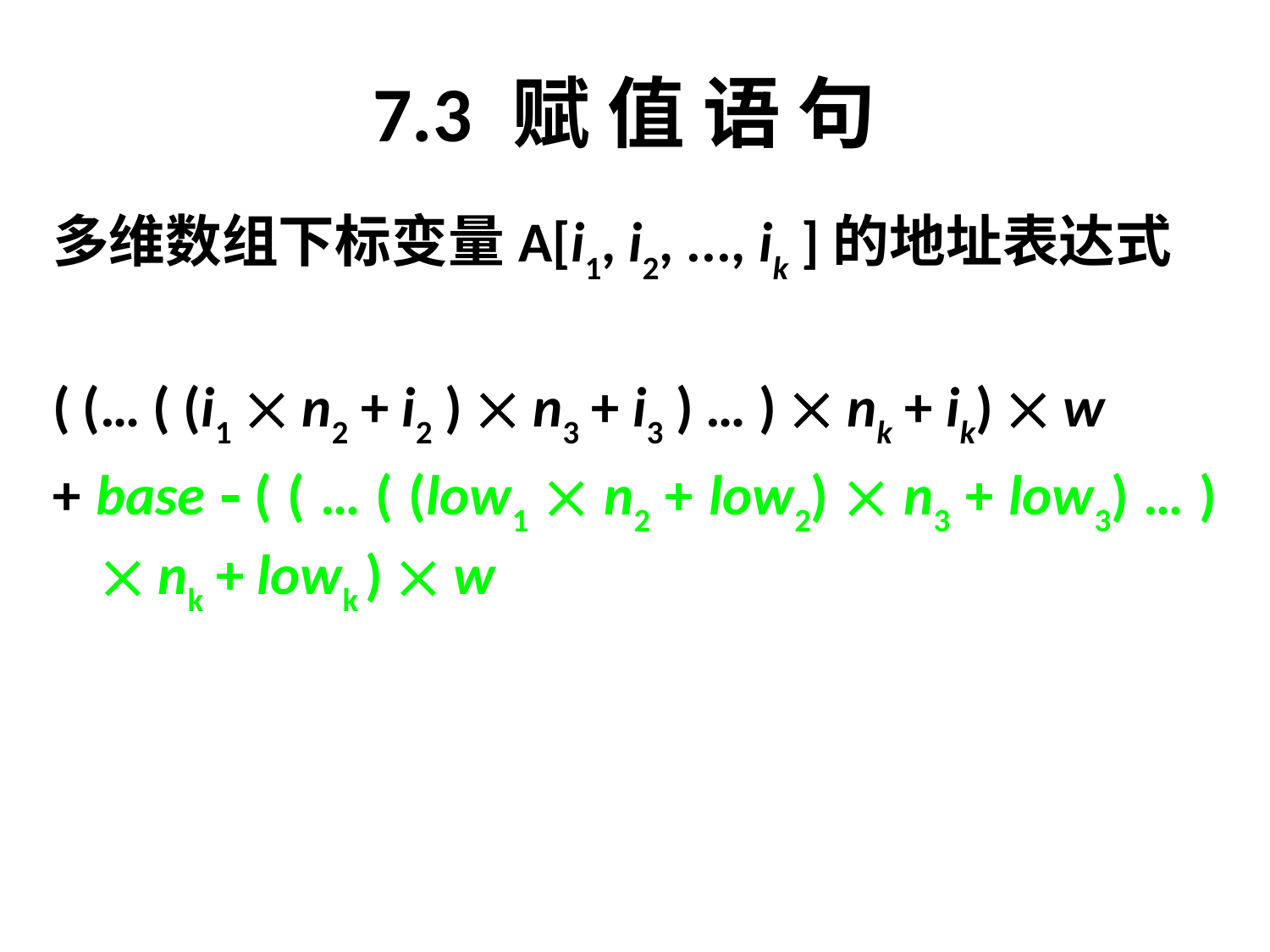

# 7.3 赋 值 语 句
多维数组下标变量A[i1, i2, ..., ik ]的地址表达式

( (… ( (i1 × n2 + i2 ) × n3 + i3 ) … ) × nk + ik) × w
+ base − ( ( … ( (low1 × n2 + low2) × n3 + low3) … ) × nk + lowk ) × w